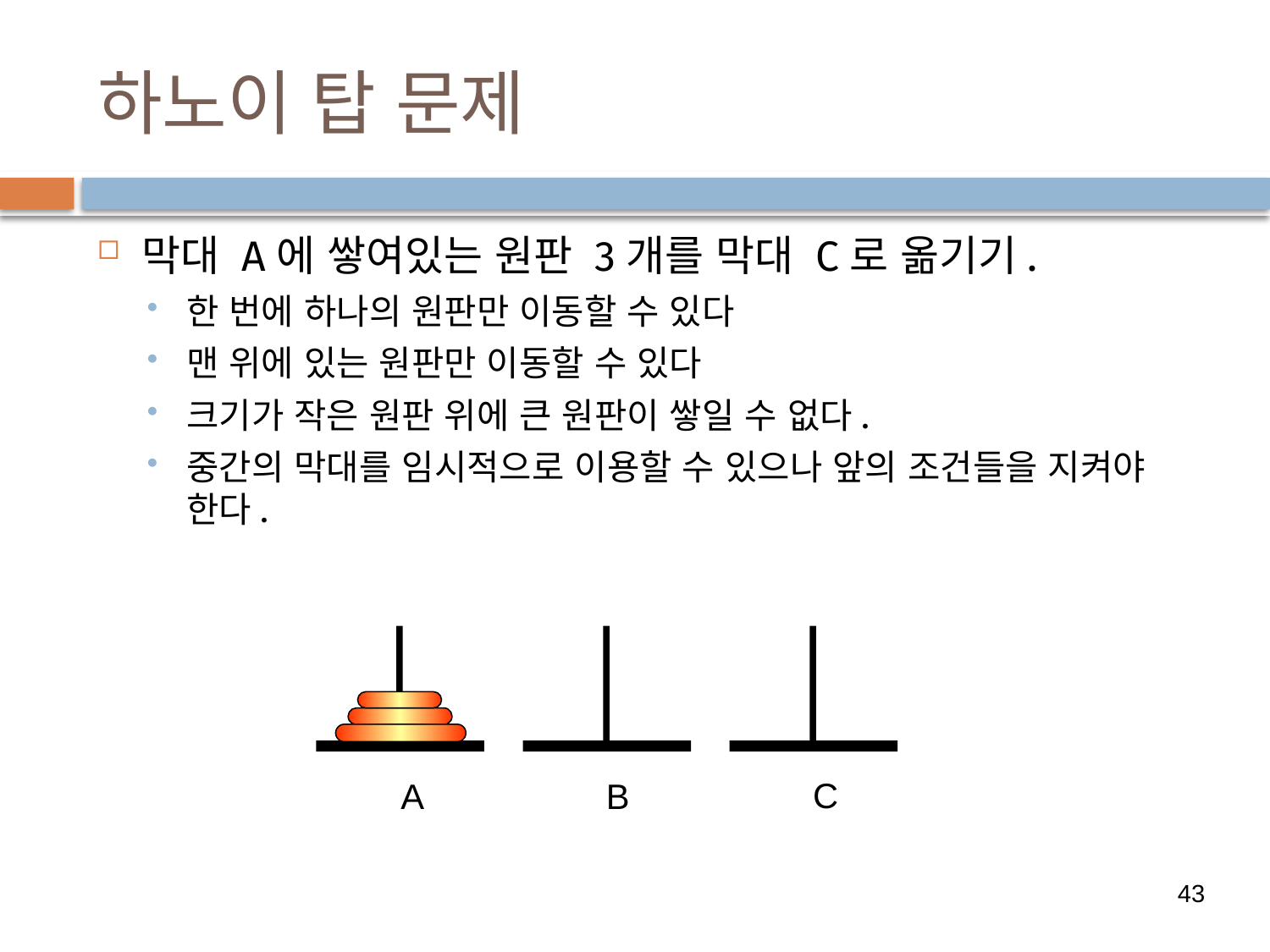

# 하노이 탑 문제
막대 A에 쌓여있는 원판 3개를 막대 C로 옮기기.
한 번에 하나의 원판만 이동할 수 있다
맨 위에 있는 원판만 이동할 수 있다
크기가 작은 원판 위에 큰 원판이 쌓일 수 없다.
중간의 막대를 임시적으로 이용할 수 있으나 앞의 조건들을 지켜야 한다.

C
A
B
43